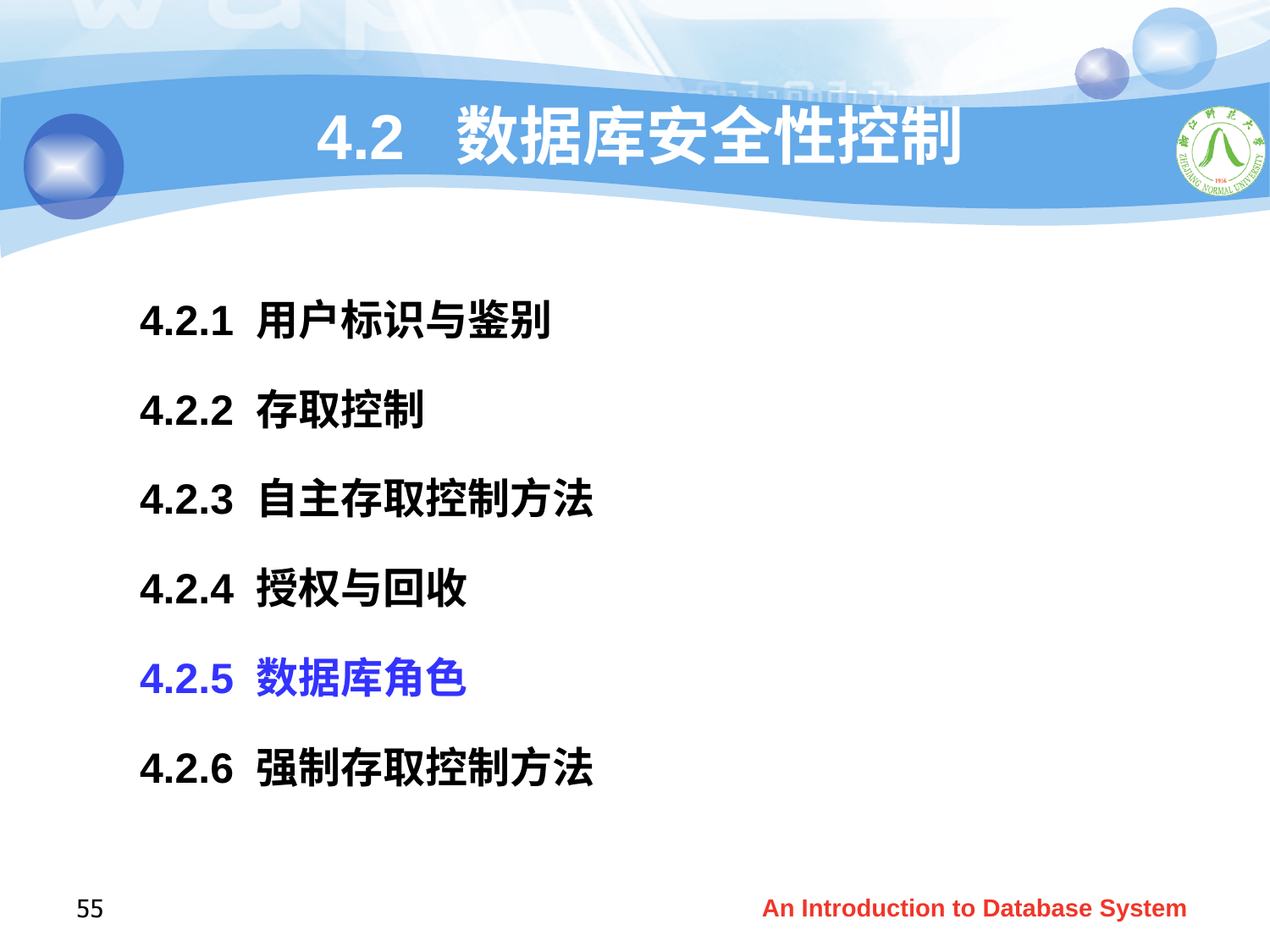

# 4.2  数据库安全性控制
4.2.1 用户标识与鉴别
4.2.2 存取控制
4.2.3 自主存取控制方法
4.2.4 授权与回收
4.2.5 数据库角色
4.2.6 强制存取控制方法
55
An Introduction to Database System